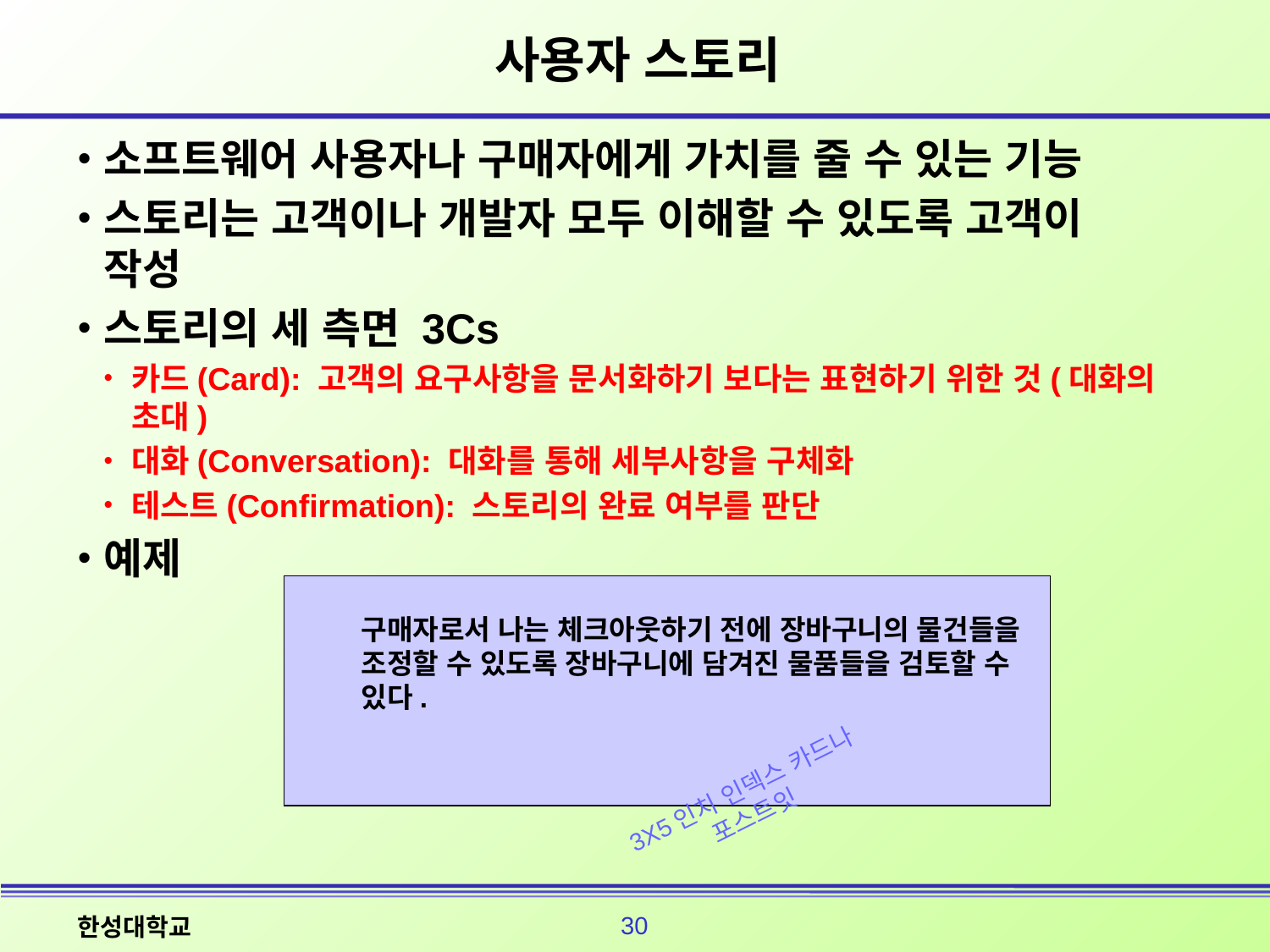

# 사용자 스토리
소프트웨어 사용자나 구매자에게 가치를 줄 수 있는 기능
스토리는 고객이나 개발자 모두 이해할 수 있도록 고객이 작성
스토리의 세 측면 3Cs
카드(Card): 고객의 요구사항을 문서화하기 보다는 표현하기 위한 것(대화의 초대)
대화(Conversation): 대화를 통해 세부사항을 구체화
테스트(Confirmation): 스토리의 완료 여부를 판단
예제

구매자로서 나는 체크아웃하기 전에 장바구니의 물건들을 조정할 수 있도록 장바구니에 담겨진 물품들을 검토할 수 있다.

3X5인치 인덱스 카드나
포스트잇